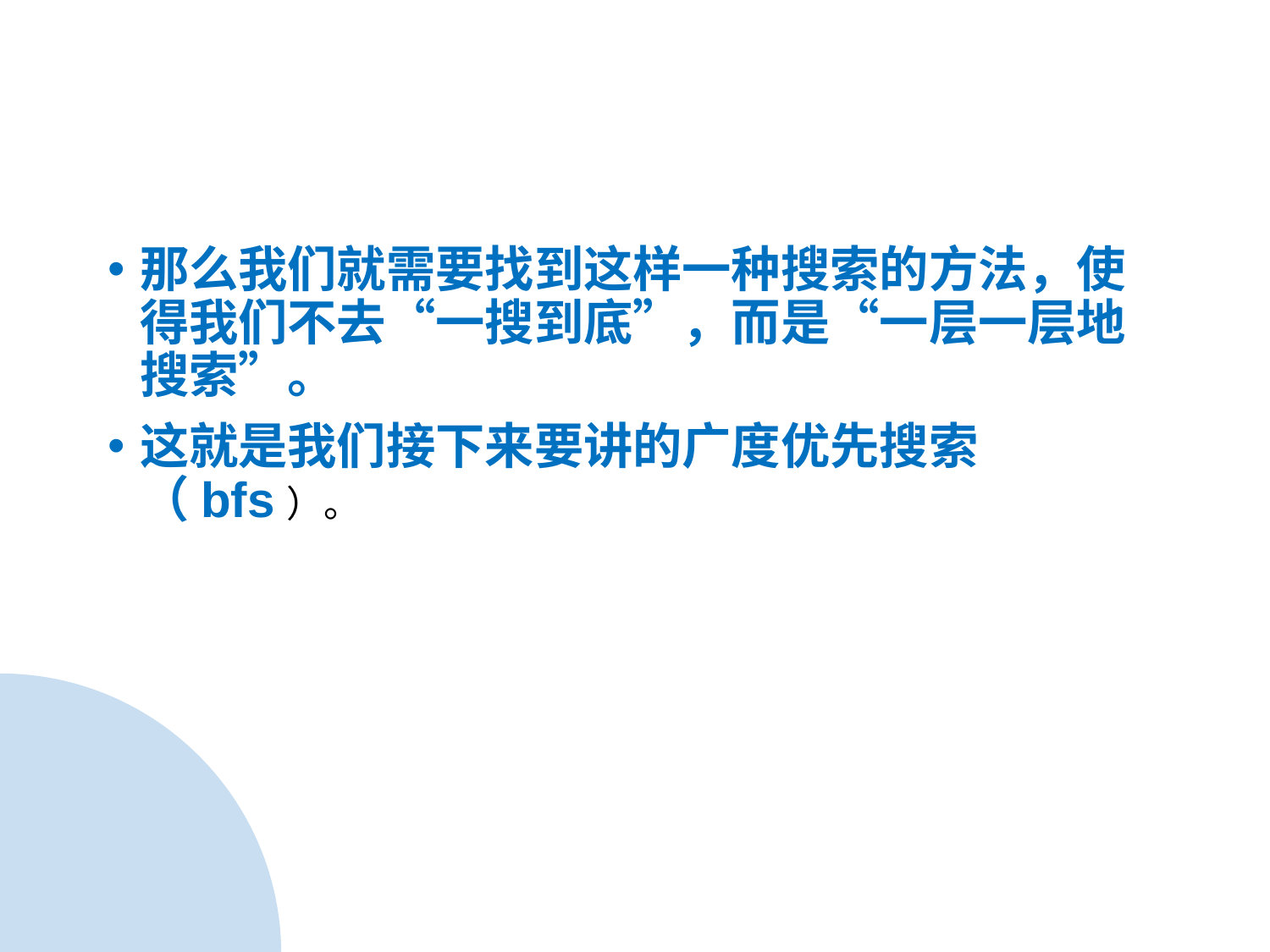

那么我们就需要找到这样一种搜索的方法，使得我们不去“一搜到底”，而是“一层一层地搜索”。
这就是我们接下来要讲的广度优先搜索（bfs）。